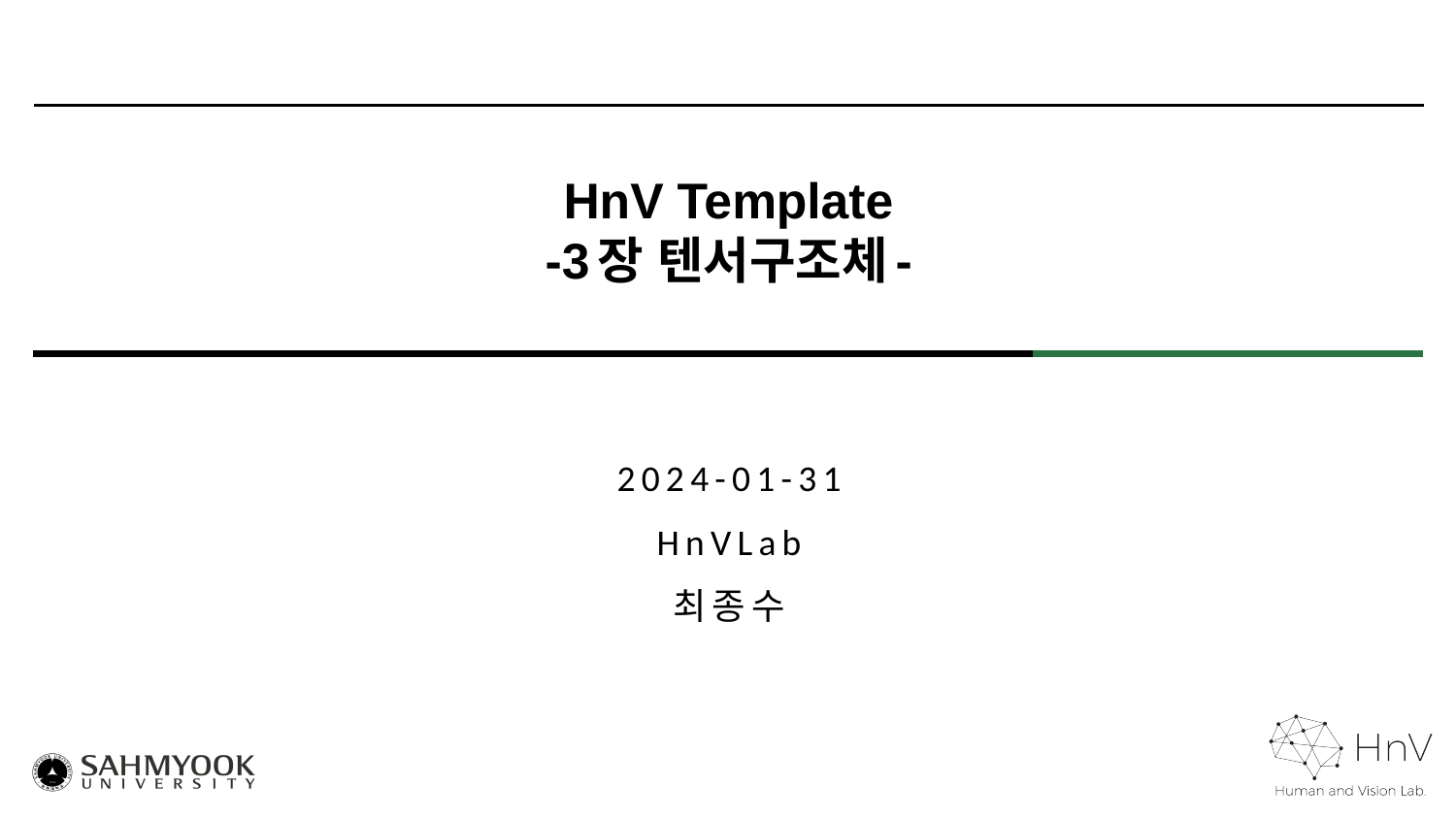

# HnV Template -3장 텐서구조체-
2024-01-31
HnVLab
최종수